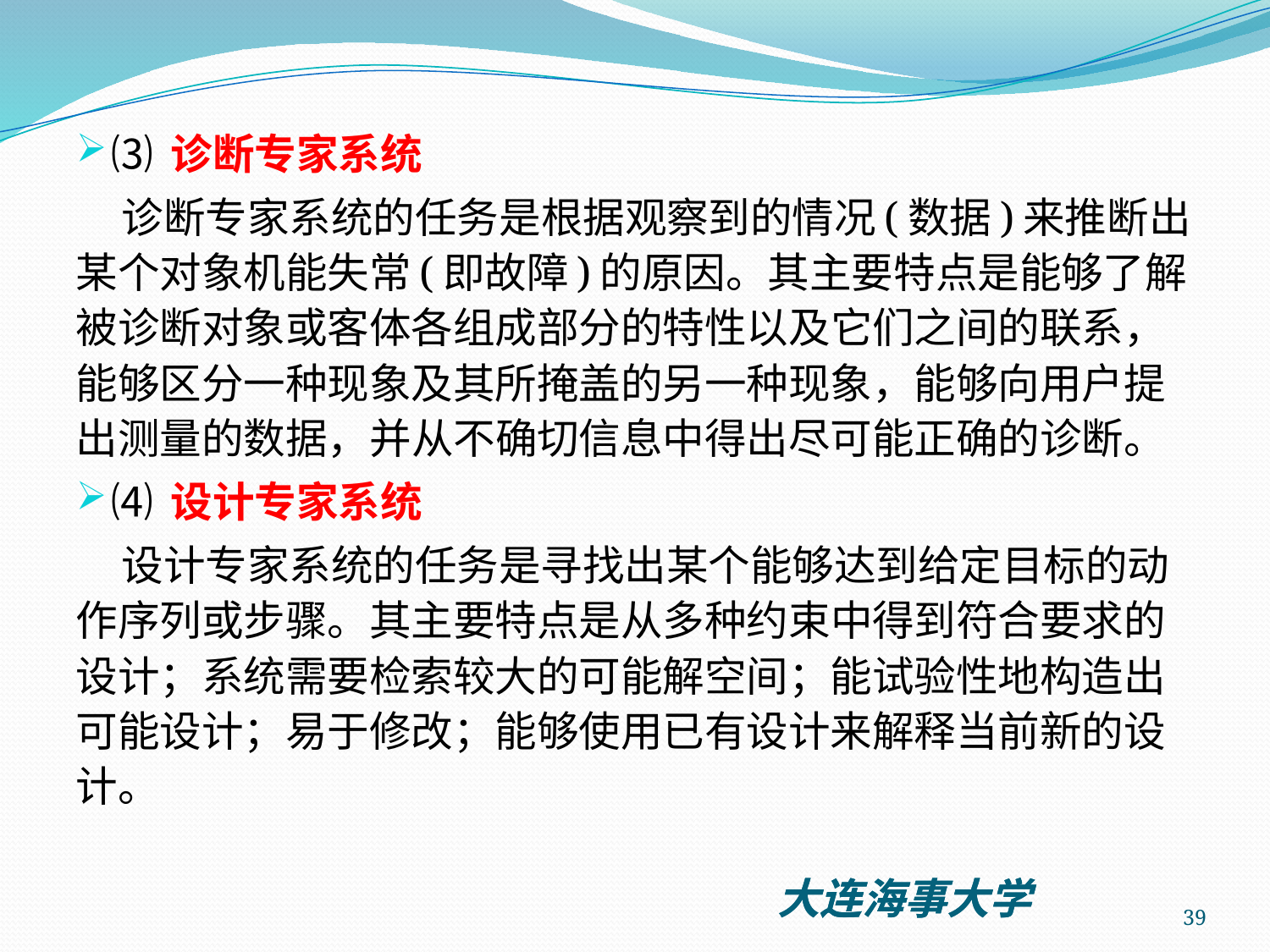

⑶ 诊断专家系统
    诊断专家系统的任务是根据观察到的情况(数据)来推断出某个对象机能失常(即故障)的原因。其主要特点是能够了解被诊断对象或客体各组成部分的特性以及它们之间的联系，能够区分一种现象及其所掩盖的另一种现象，能够向用户提出测量的数据，并从不确切信息中得出尽可能正确的诊断。
⑷ 设计专家系统
    设计专家系统的任务是寻找出某个能够达到给定目标的动作序列或步骤。其主要特点是从多种约束中得到符合要求的设计；系统需要检索较大的可能解空间；能试验性地构造出可能设计；易于修改；能够使用已有设计来解释当前新的设计。

39